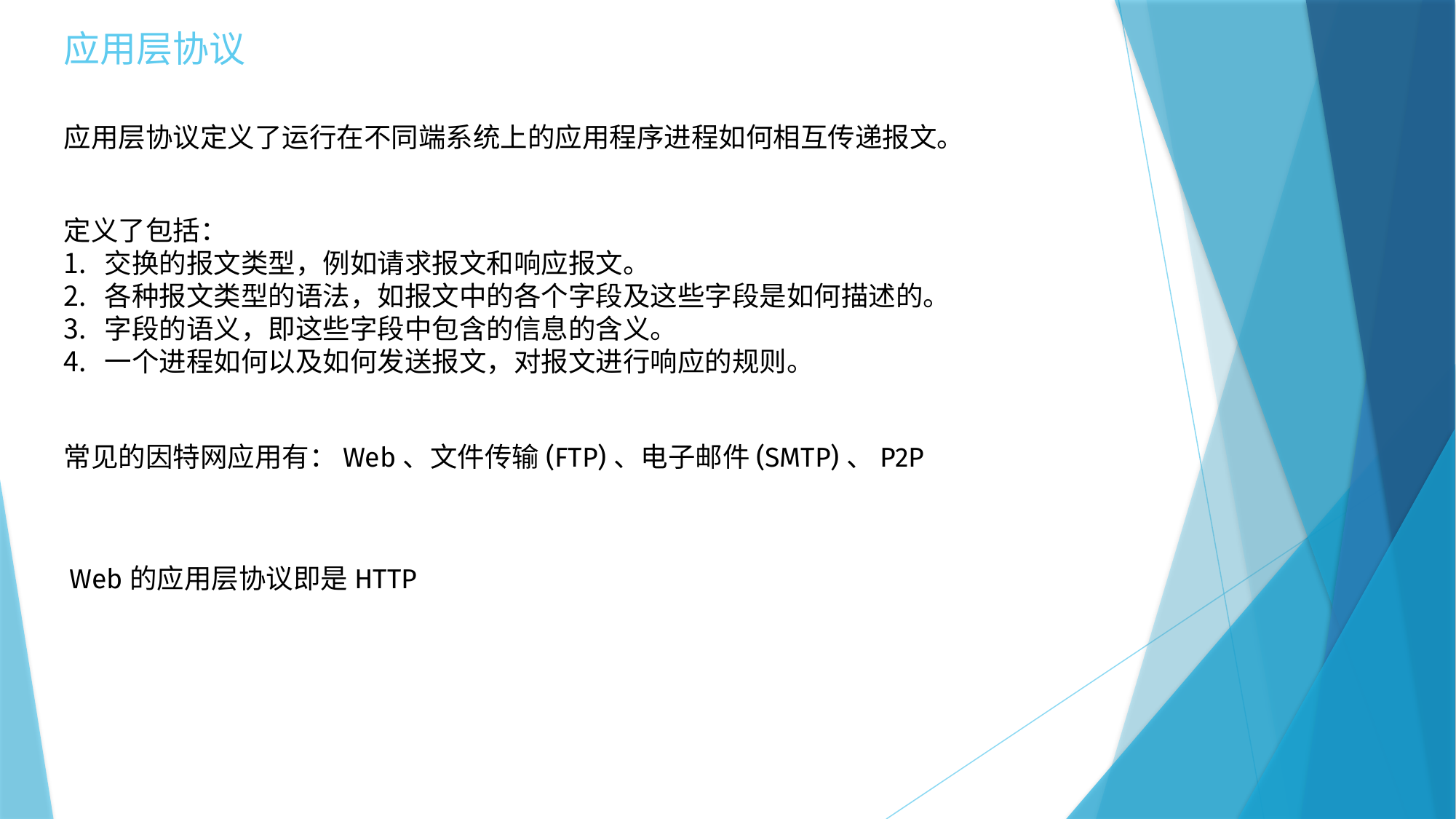

# 应用层协议
应用层协议定义了运行在不同端系统上的应用程序进程如何相互传递报文。
定义了包括：
交换的报文类型，例如请求报文和响应报文。
各种报文类型的语法，如报文中的各个字段及这些字段是如何描述的。
字段的语义，即这些字段中包含的信息的含义。
一个进程如何以及如何发送报文，对报文进行响应的规则。
常见的因特网应用有：Web、文件传输(FTP)、电子邮件(SMTP)、P2P
Web的应用层协议即是HTTP